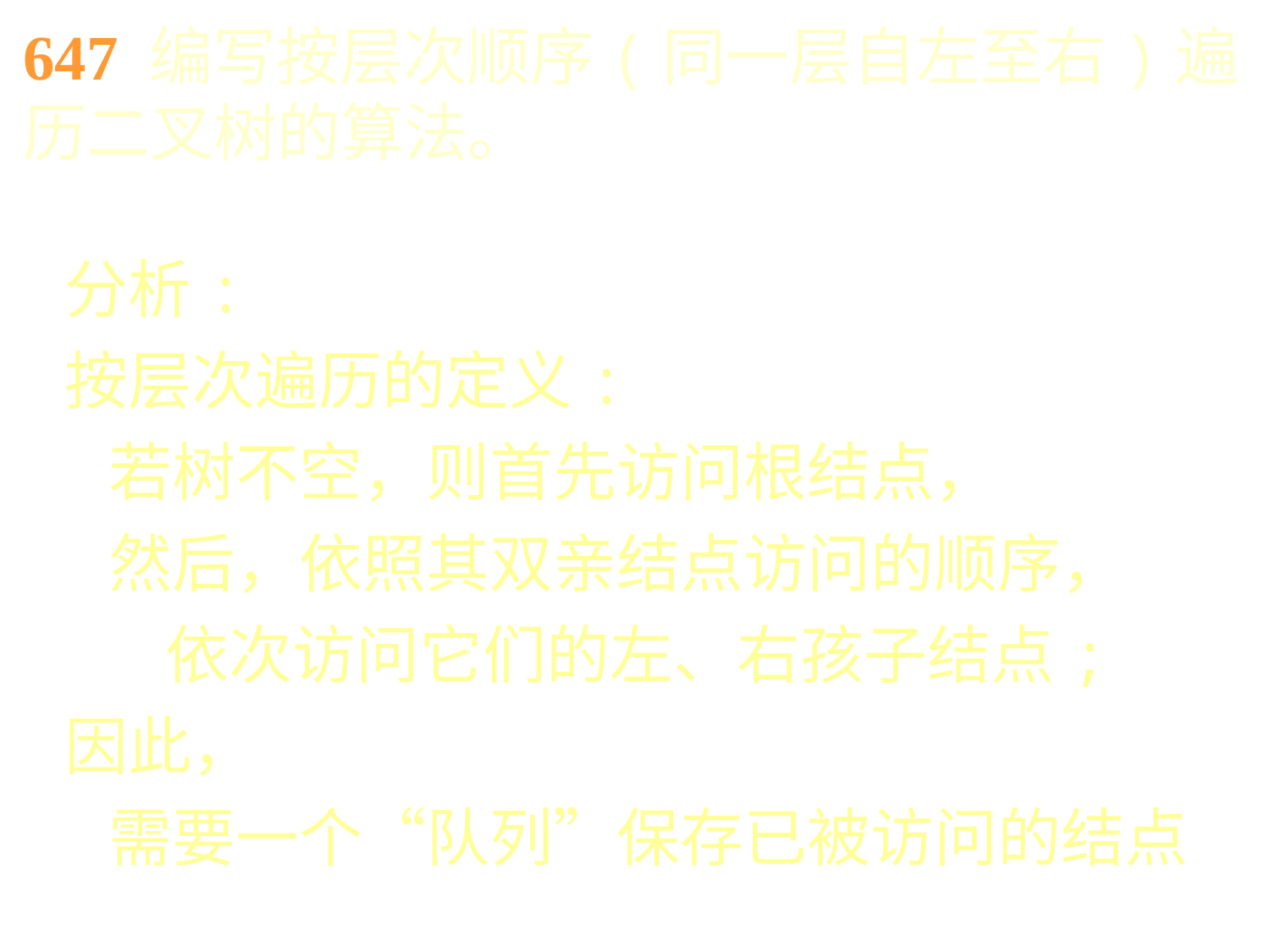

647 编写按层次顺序(同一层自左至右)遍历二叉树的算法。
分析:
按层次遍历的定义:
  若树不空，则首先访问根结点，
  然后，依照其双亲结点访问的顺序，
      依次访问它们的左、右孩子结点;
因此，
  需要一个“队列”保存已被访问的结点